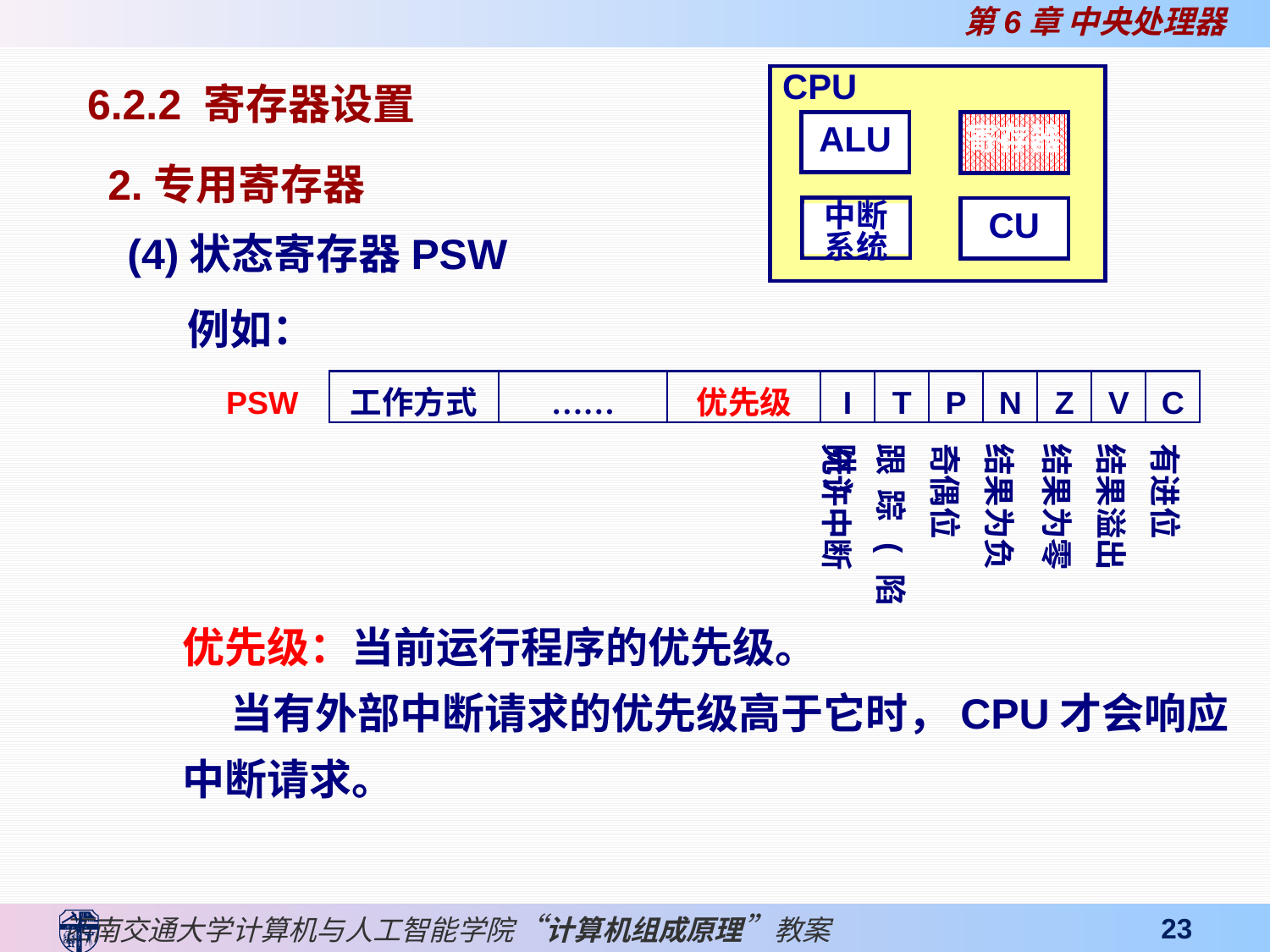

CPU

ALU
寄存器

中断
系统
CU
6.2.2 寄存器设置
2.专用寄存器
(4)状态寄存器PSW
例如：
PSW

工作方式
……
优先级
I
T
P
N
Z
V
C
允许中断
跟踪(陷阱)
奇偶位
结果为负
结果为零
结果溢出
有进位
优先级：当前运行程序的优先级。
    当有外部中断请求的优先级高于它时，CPU才会响应中断请求。